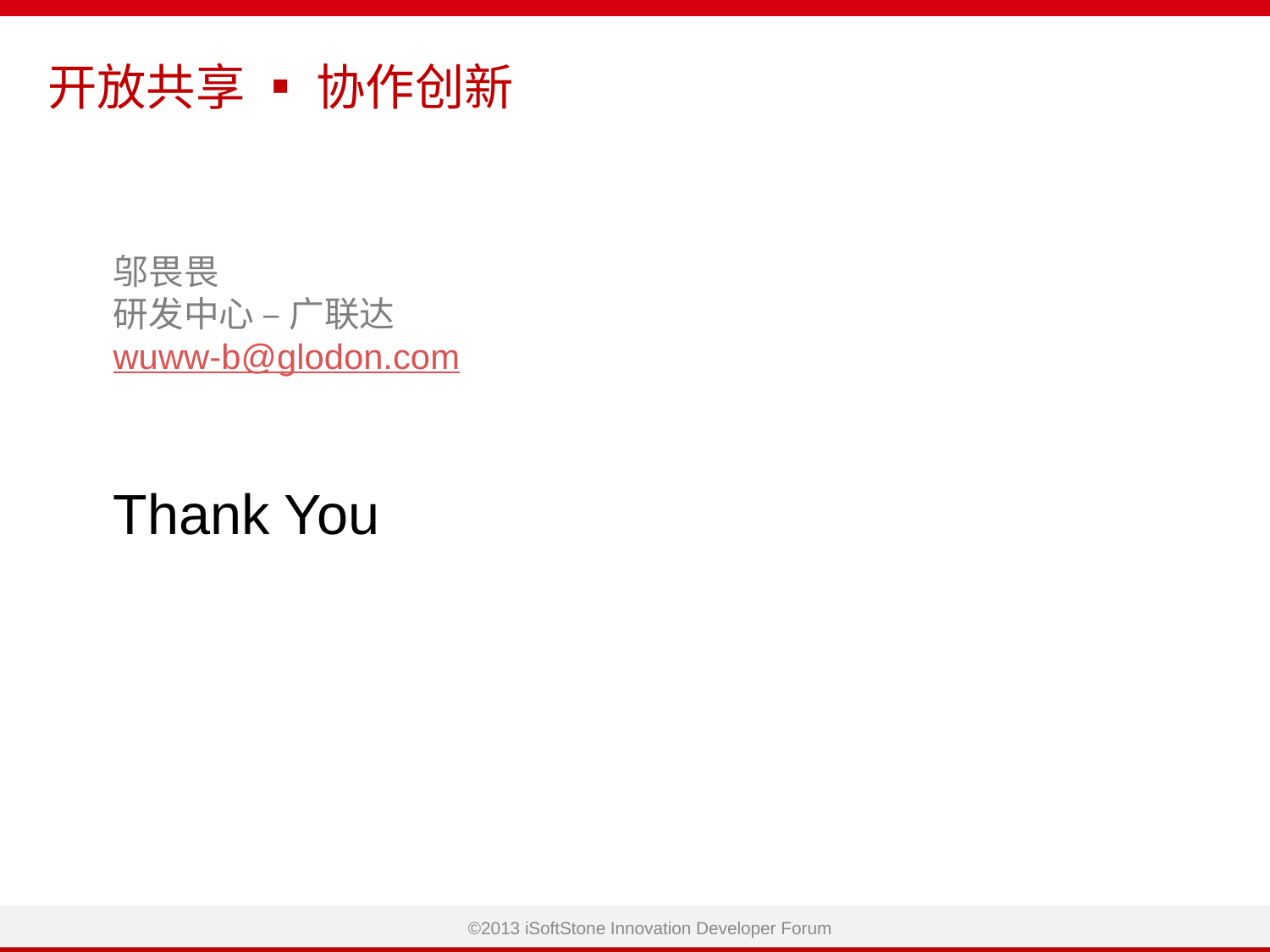

开放共享 ▪ 协作创新
邬畏畏
研发中心 – 广联达
wuww-b@glodon.com
Thank You
©2013 iSoftStone Innovation Developer Forum